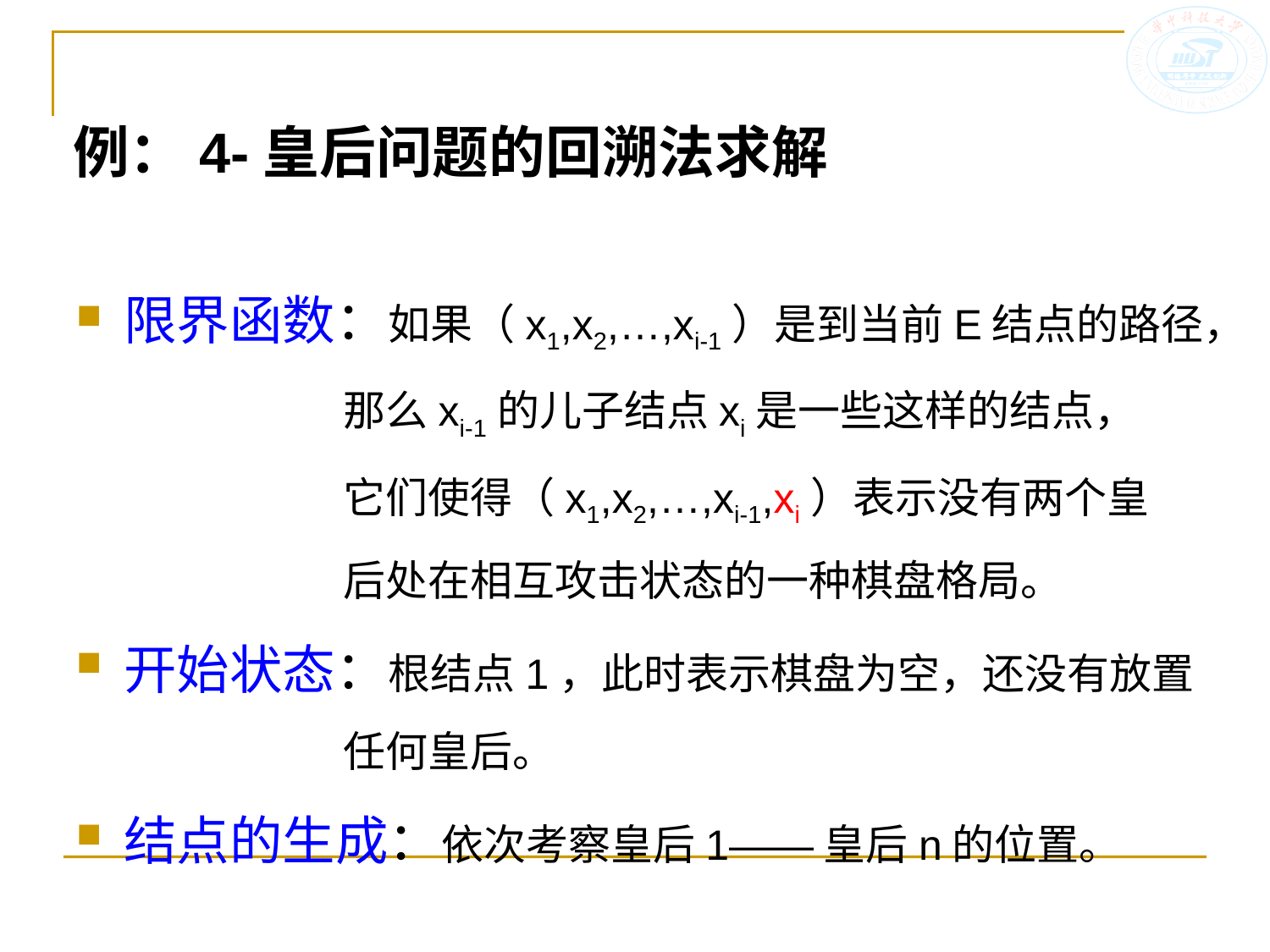

# 例：4-皇后问题的回溯法求解
限界函数：如果（x1,x2,…,xi-1）是到当前E结点的路径，
                           那么xi-1的儿子结点xi是一些这样的结点，
                           它们使得（x1,x2,…,xi-1,xi）表示没有两个皇
                           后处在相互攻击状态的一种棋盘格局。
开始状态：根结点1，此时表示棋盘为空，还没有放置
                           任何皇后。
结点的生成：依次考察皇后1——皇后n的位置。